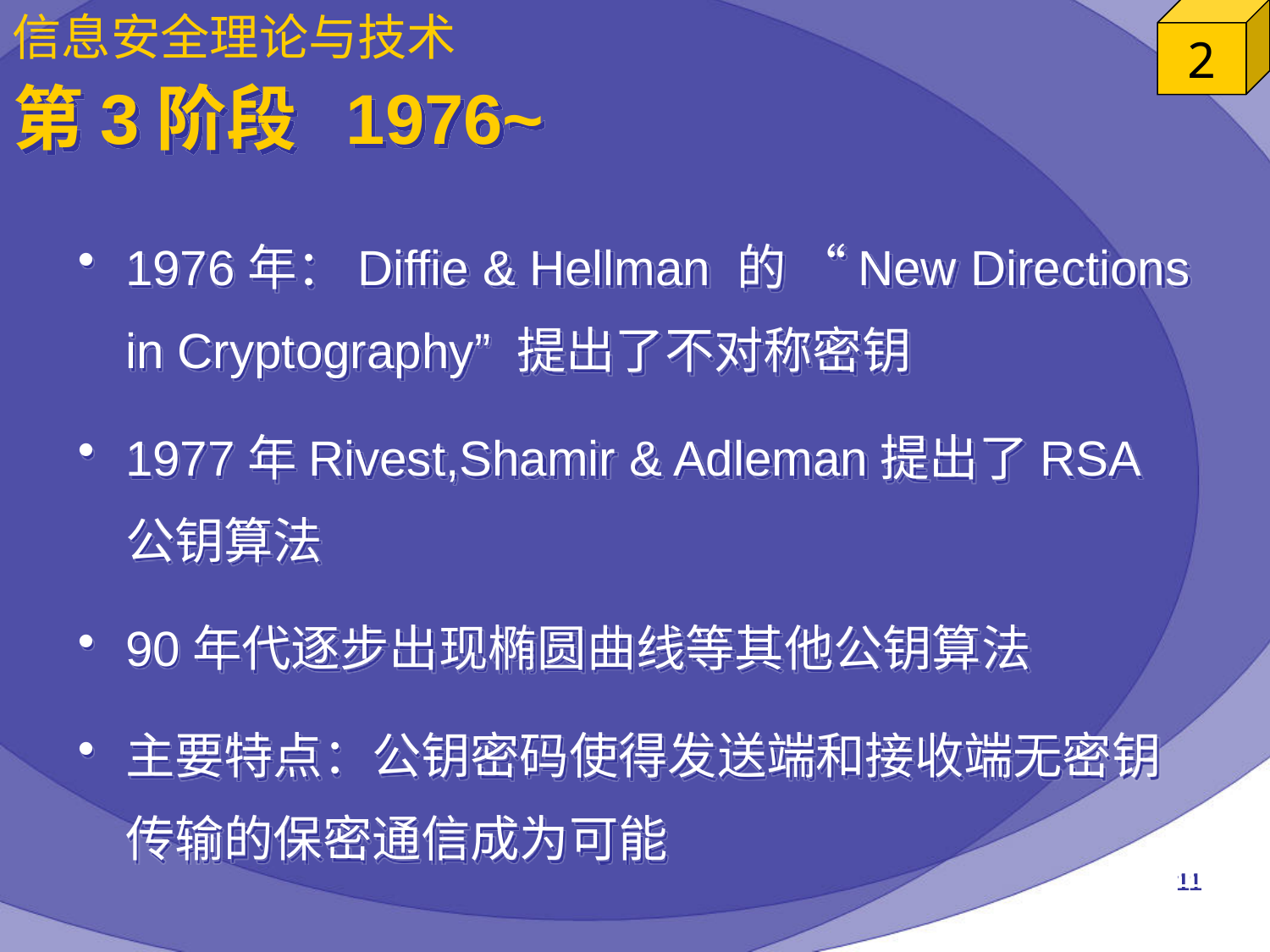

# 第3阶段  1976~
1976年：Diffie & Hellman 的 “New Directions in Cryptography” 提出了不对称密钥
1977年Rivest,Shamir & Adleman提出了RSA公钥算法
90年代逐步出现椭圆曲线等其他公钥算法
主要特点：公钥密码使得发送端和接收端无密钥传输的保密通信成为可能
11